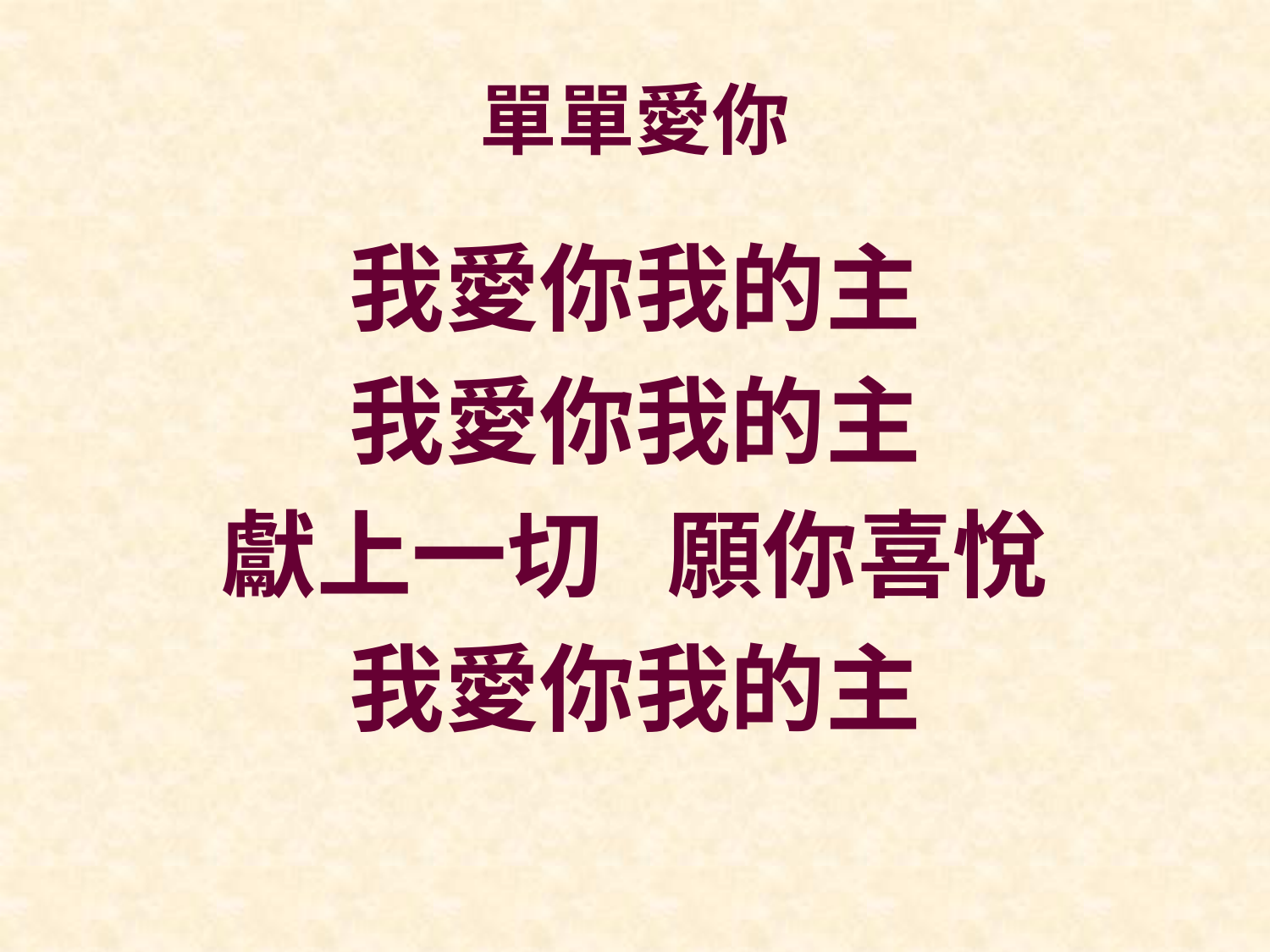

# 單單愛你
我愛你我的主
我愛你我的主
獻上一切   願你喜悅
我愛你我的主